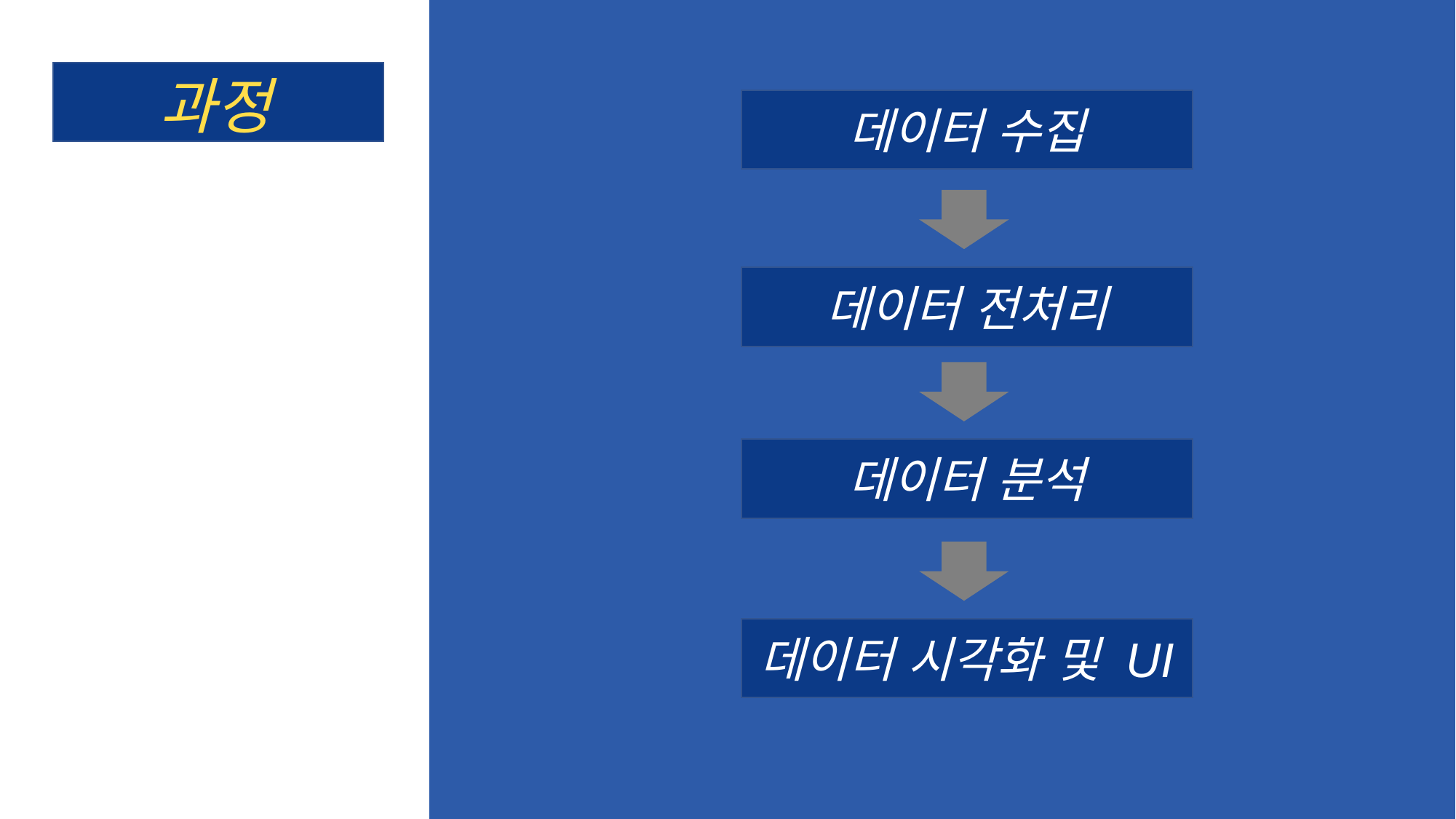

과정

데이터 수집

데이터 전처리

데이터 분석

데이터 시각화 및 UI